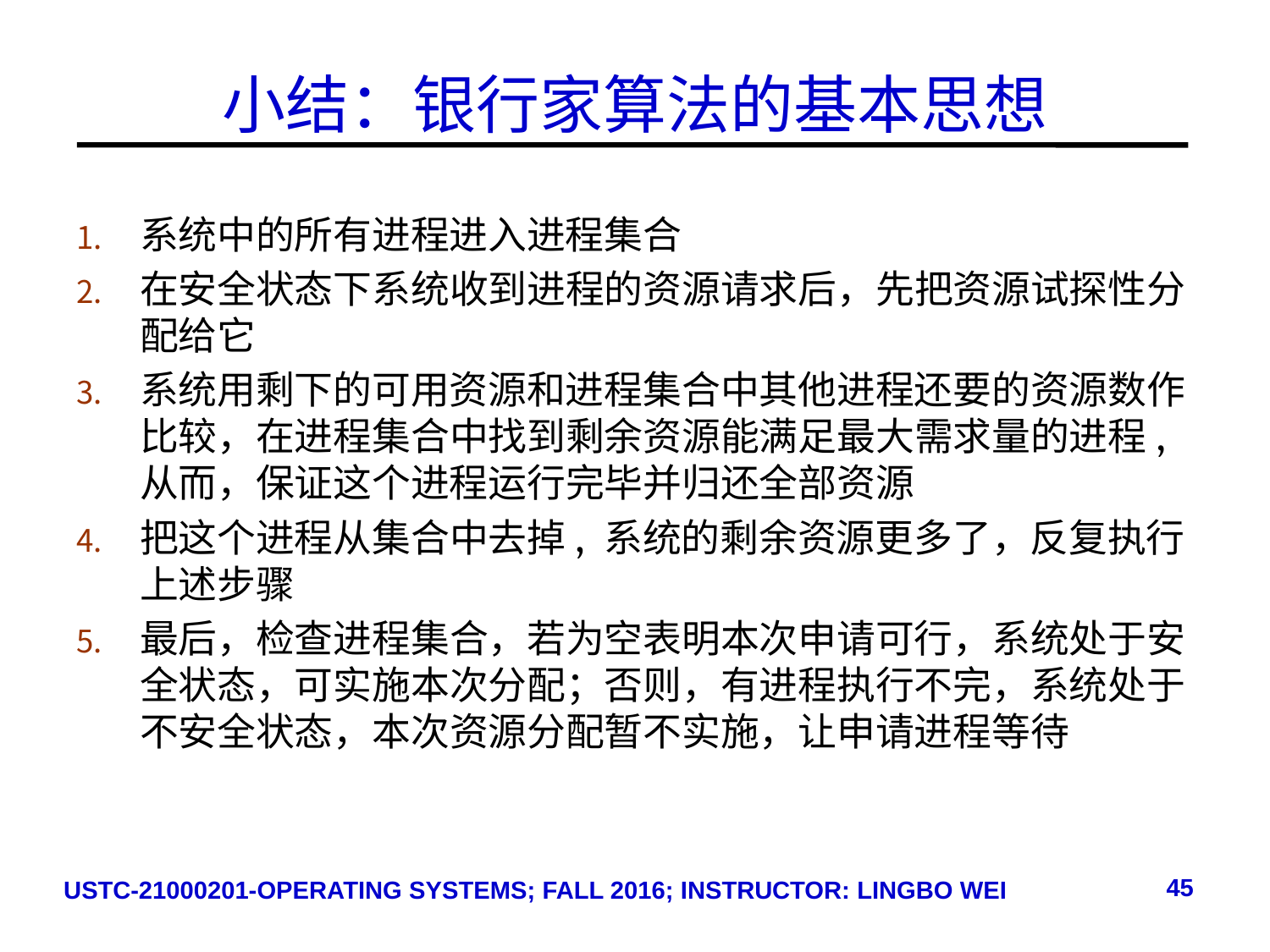

# 小结：银行家算法的基本思想
系统中的所有进程进入进程集合
在安全状态下系统收到进程的资源请求后，先把资源试探性分配给它
系统用剩下的可用资源和进程集合中其他进程还要的资源数作比较，在进程集合中找到剩余资源能满足最大需求量的进程,从而，保证这个进程运行完毕并归还全部资源
把这个进程从集合中去掉, 系统的剩余资源更多了，反复执行上述步骤
最后，检查进程集合，若为空表明本次申请可行，系统处于安全状态，可实施本次分配；否则，有进程执行不完，系统处于不安全状态，本次资源分配暂不实施，让申请进程等待
45
USTC-21000201-OPERATING SYSTEMS; FALL 2016; INSTRUCTOR: LINGBO WEI